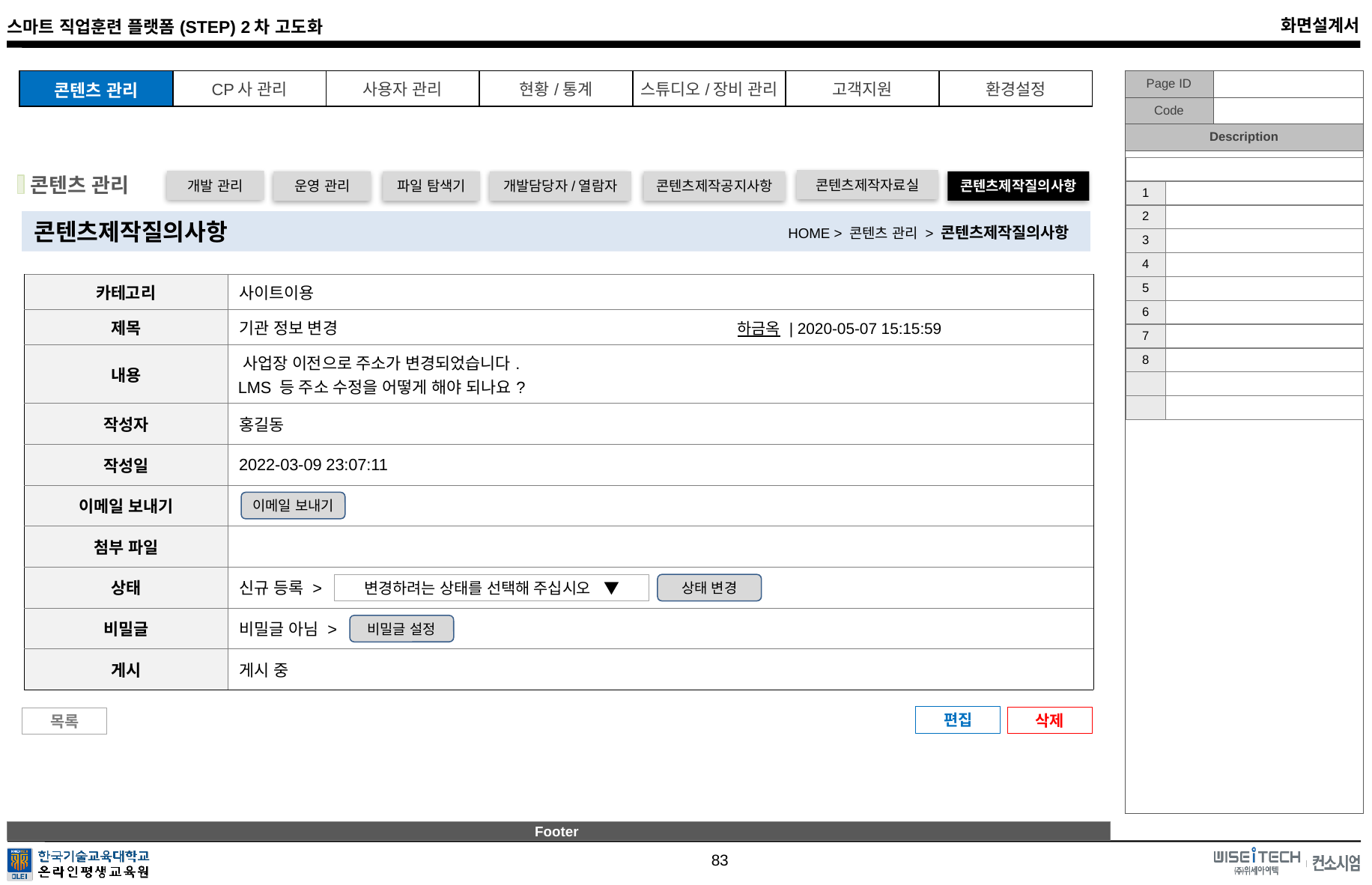

|  |  |
| --- | --- |
| 1 |  |
| 2 |  |
| 3 |  |
| 4 |  |
| 5 |  |
| 6 |  |
| 7 |  |
| 8 |  |
|  |  |
|  |  |
콘텐츠 관리
콘텐츠제작자료실
개발 관리
운영 관리
파일 탐색기
개발담당자/열람자
콘텐츠제작공지사항
콘텐츠제작질의사항

콘텐츠제작질의사항
HOME > 콘텐츠 관리 > 콘텐츠제작질의사항
| 카테고리 | 사이트이용 |
| --- | --- |
| 제목 | 기관 정보 변경 하금옥 | 2020-05-07 15:15:59 |
| 내용 | 사업장 이전으로 주소가 변경되었습니다. LMS 등 주소 수정을 어떻게 해야 되나요? |
| 작성자 | 홍길동 |
| 작성일 | 2022-03-09 23:07:11 |
| 이메일 보내기 |  |
| 첨부 파일 |  |
| 상태 | 신규 등록 > |
| 비밀글 | 비밀글 아님 > |
| 게시 | 게시 중 |
이메일 보내기
상태 변경
변경하려는 상태를 선택해 주십시오   ▼
비밀글 설정
편집
삭제
목록
Footer